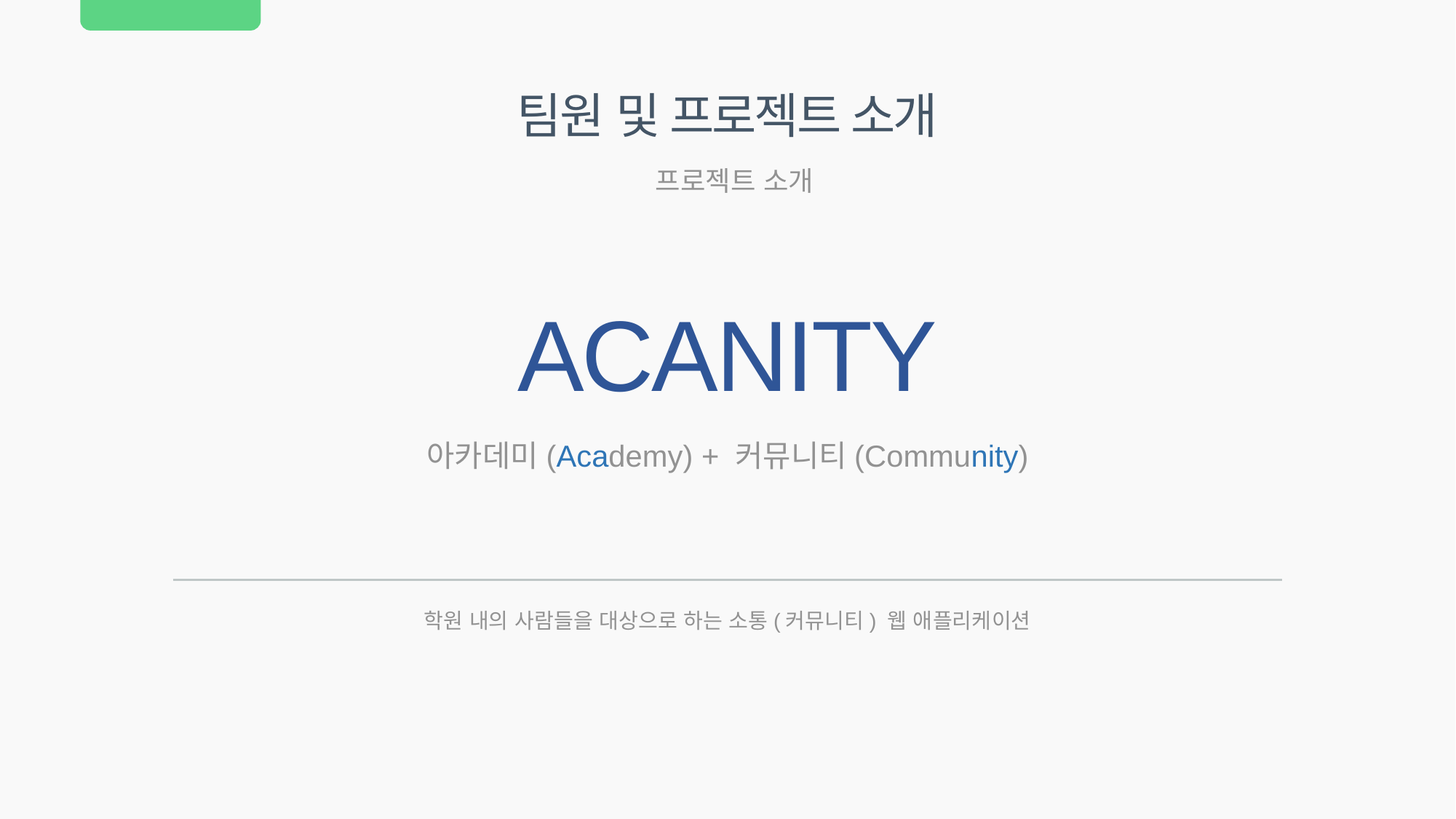

팀원 및 프로젝트 소개
프로젝트 소개
ACANITY
아카데미(Academy) + 커뮤니티(Community)
학원 내의 사람들을 대상으로 하는 소통(커뮤니티) 웹 애플리케이션